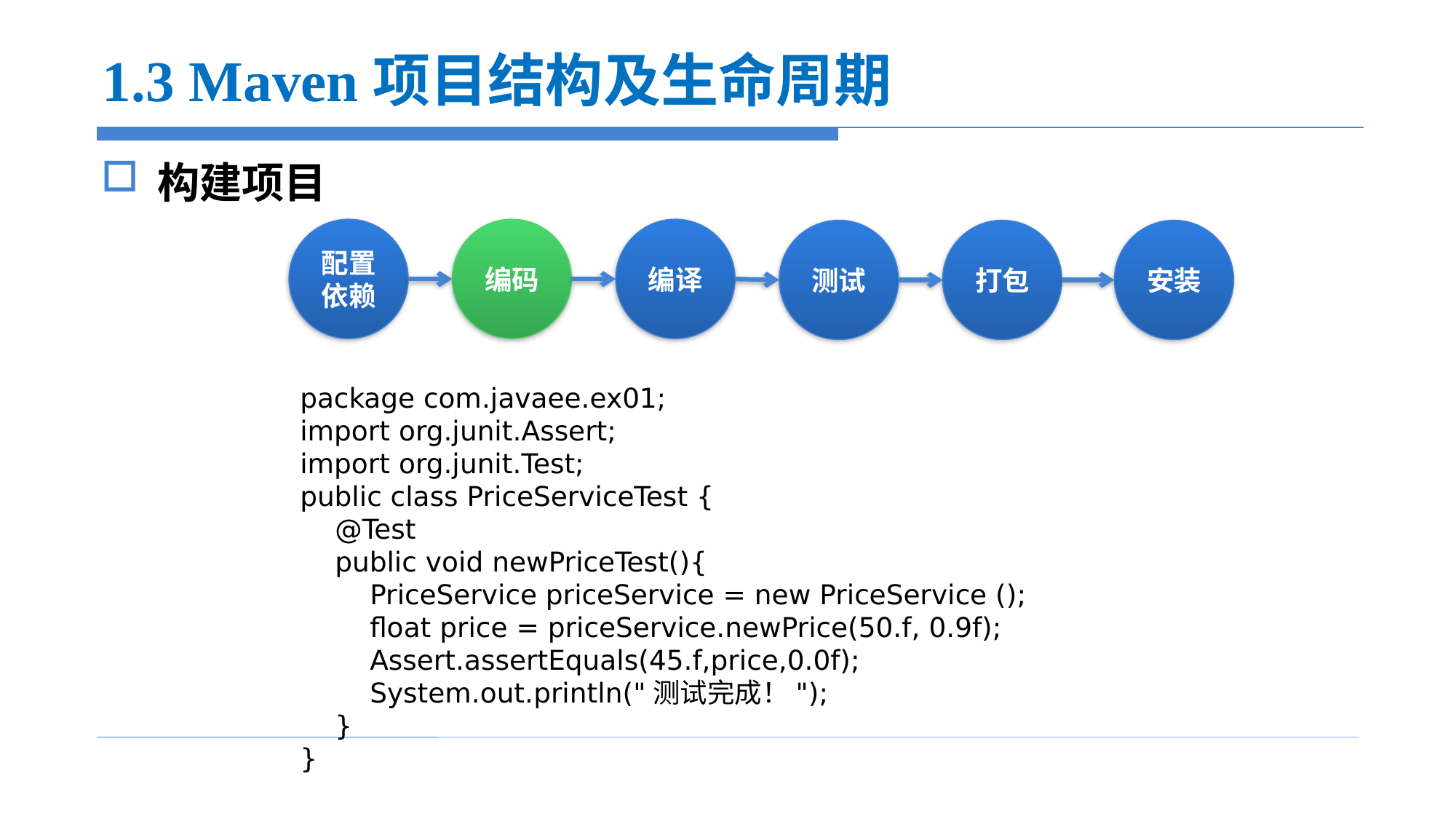

# 1.3 Maven项目结构及生命周期
构建项目
配置依赖
编码
编译
测试
打包
安装
package com.javaee.ex01;
import org.junit.Assert;
import org.junit.Test;
public class PriceServiceTest {
    @Test
    public void newPriceTest(){
        PriceService priceService = new PriceService ();
        float price = priceService.newPrice(50.f, 0.9f);
        Assert.assertEquals(45.f,price,0.0f);
        System.out.println("测试完成！");
    }
}
24